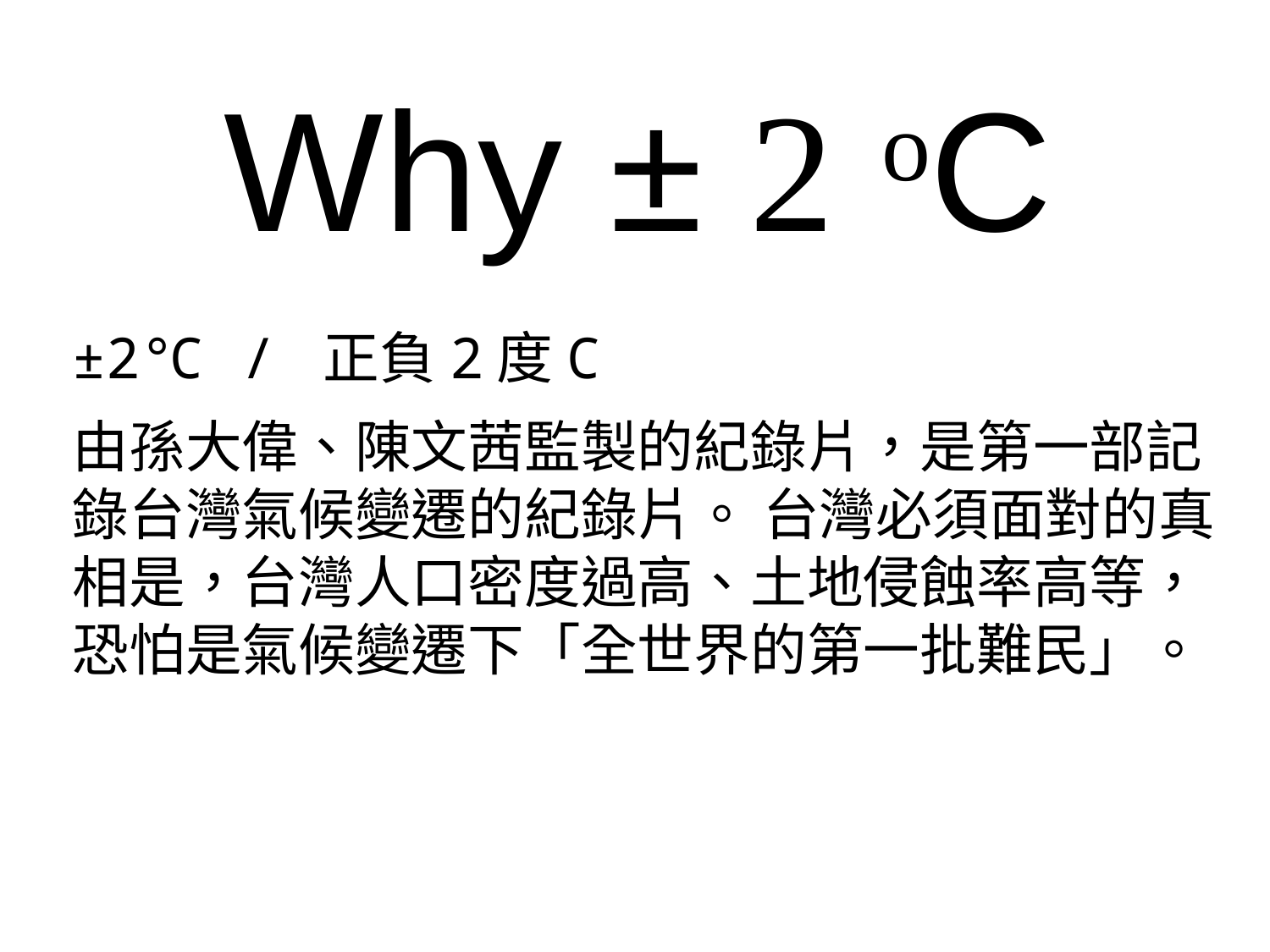

Why ± 2 oC
±2℃ / 正負2度C
由孫大偉、陳文茜監製的紀錄片，是第一部記錄台灣氣候變遷的紀錄片。 台灣必須面對的真相是，台灣人口密度過高、土地侵蝕率高等，恐怕是氣候變遷下「全世界的第一批難民」。